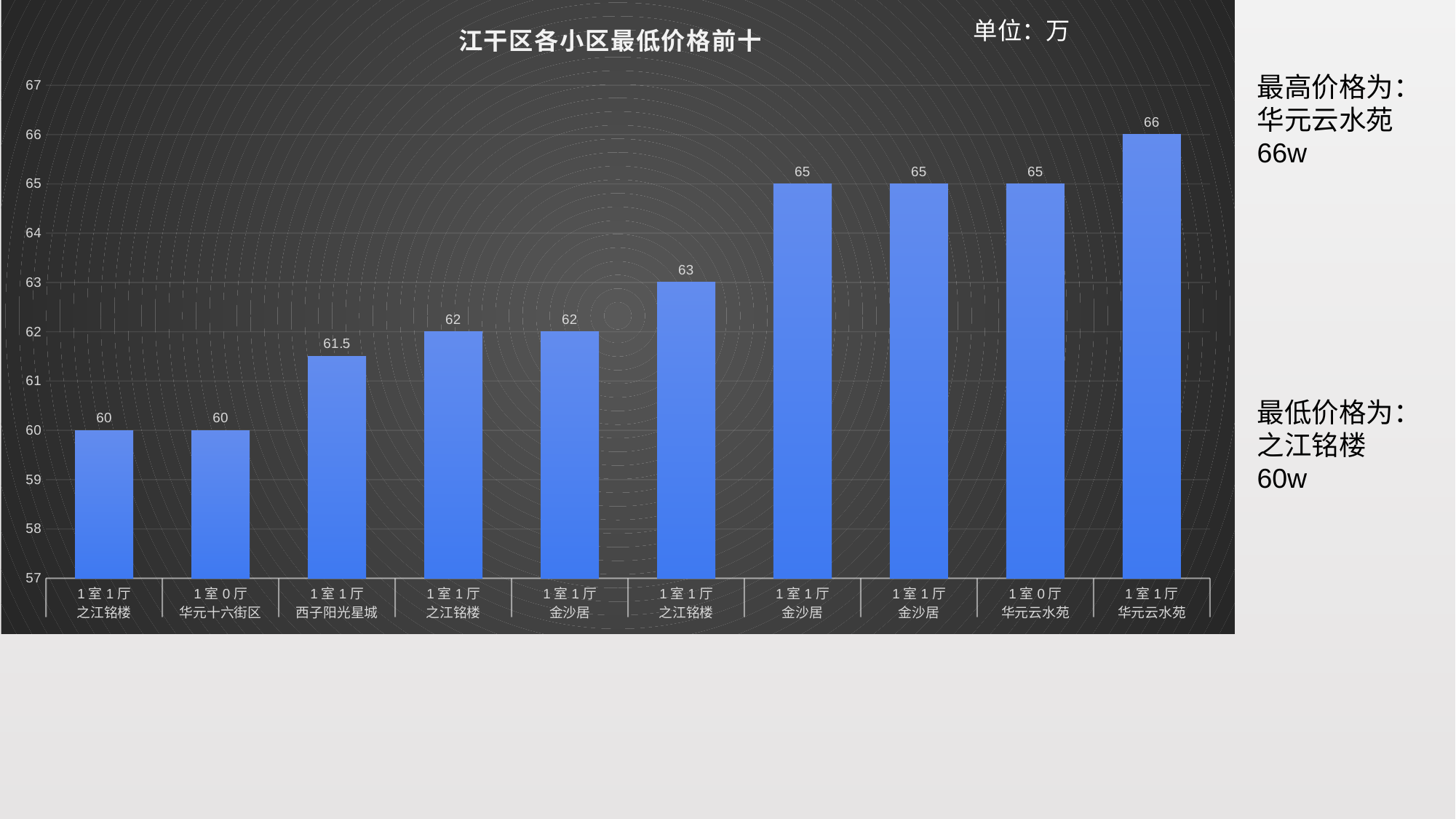

### Chart: 江干区各小区最低价格前十

| Category |  |
|---|---|
| 1室1厅 | 60.0 |
| 1室0厅 | 60.0 |
| 1室1厅 | 61.5 |
| 1室1厅 | 62.0 |
| 1室1厅 | 62.0 |
| 1室1厅 | 63.0 |
| 1室1厅 | 65.0 |
| 1室1厅 | 65.0 |
| 1室0厅 | 65.0 |
| 1室1厅 | 66.0 |
单位：万
最高价格为：
华元云水苑
66w
最低价格为：
之江铭楼
60w